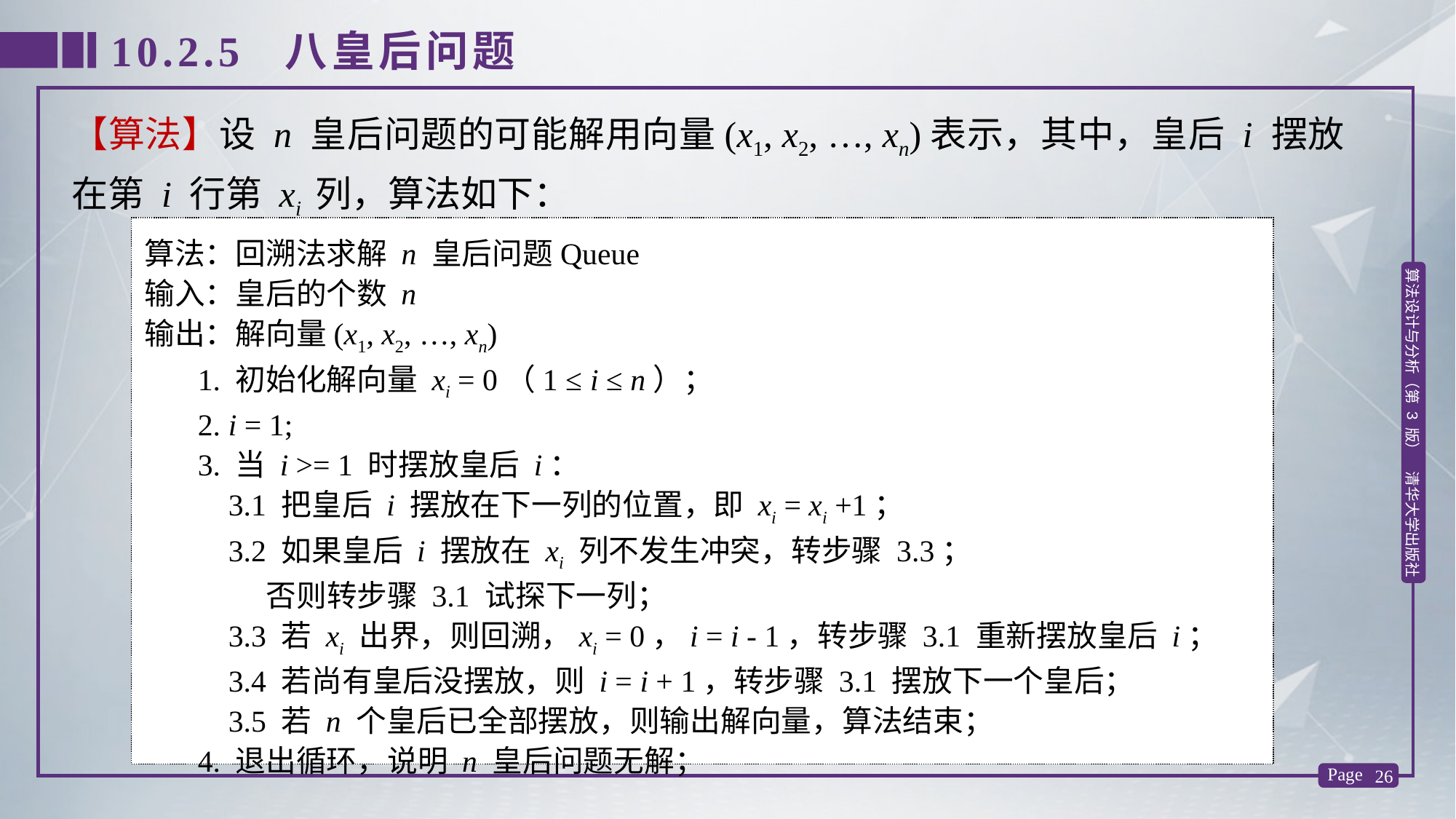

10.2.5  八皇后问题
【算法】设 n 皇后问题的可能解用向量(x1, x2, …, xn)表示，其中，皇后 i 摆放在第 i 行第 xi 列，算法如下：
算法：回溯法求解 n 皇后问题Queue
输入：皇后的个数 n
输出：解向量(x1, x2, …, xn)
       1. 初始化解向量 xi = 0（1 ≤ i ≤ n）；
       2. i = 1;
       3. 当 i >= 1 时摆放皇后 i：
           3.1 把皇后 i 摆放在下一列的位置，即 xi = xi +1；
           3.2 如果皇后 i 摆放在 xi 列不发生冲突，转步骤 3.3；
                 否则转步骤 3.1 试探下一列；
           3.3 若 xi 出界，则回溯，xi = 0，i = i - 1，转步骤 3.1 重新摆放皇后 i；
           3.4 若尚有皇后没摆放，则 i = i + 1，转步骤 3.1 摆放下一个皇后；
           3.5 若 n 个皇后已全部摆放，则输出解向量，算法结束；
       4. 退出循环，说明 n 皇后问题无解；